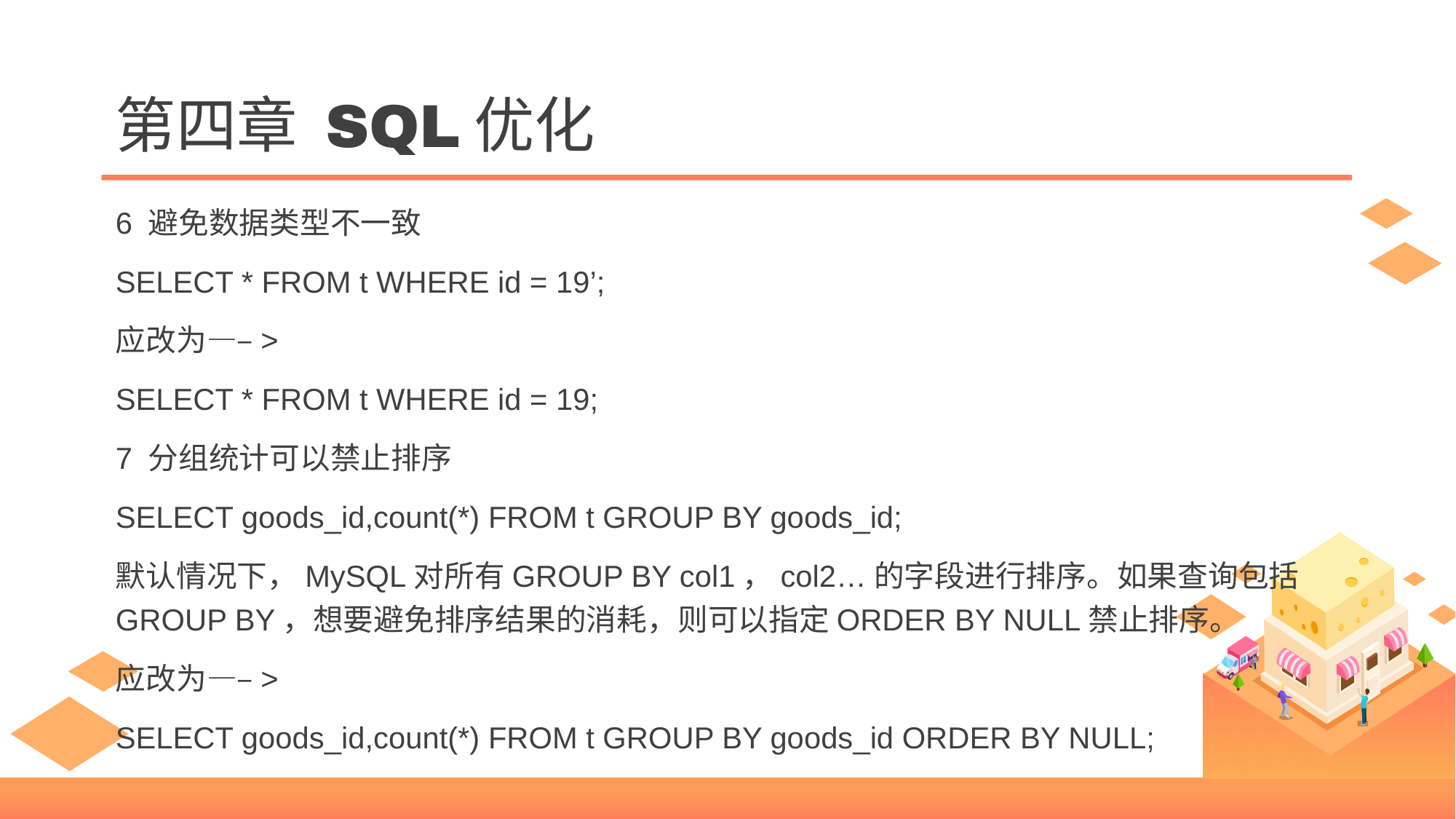

# 第四章 SQL优化
6 避免数据类型不一致
SELECT * FROM t WHERE id = 19’;
应改为—–>
SELECT * FROM t WHERE id = 19;
7 分组统计可以禁止排序
SELECT goods_id,count(*) FROM t GROUP BY goods_id;
默认情况下，MySQL对所有GROUP BY col1，col2…的字段进行排序。如果查询包括GROUP BY，想要避免排序结果的消耗，则可以指定ORDER BY NULL禁止排序。
应改为—–>
SELECT goods_id,count(*) FROM t GROUP BY goods_id ORDER BY NULL;